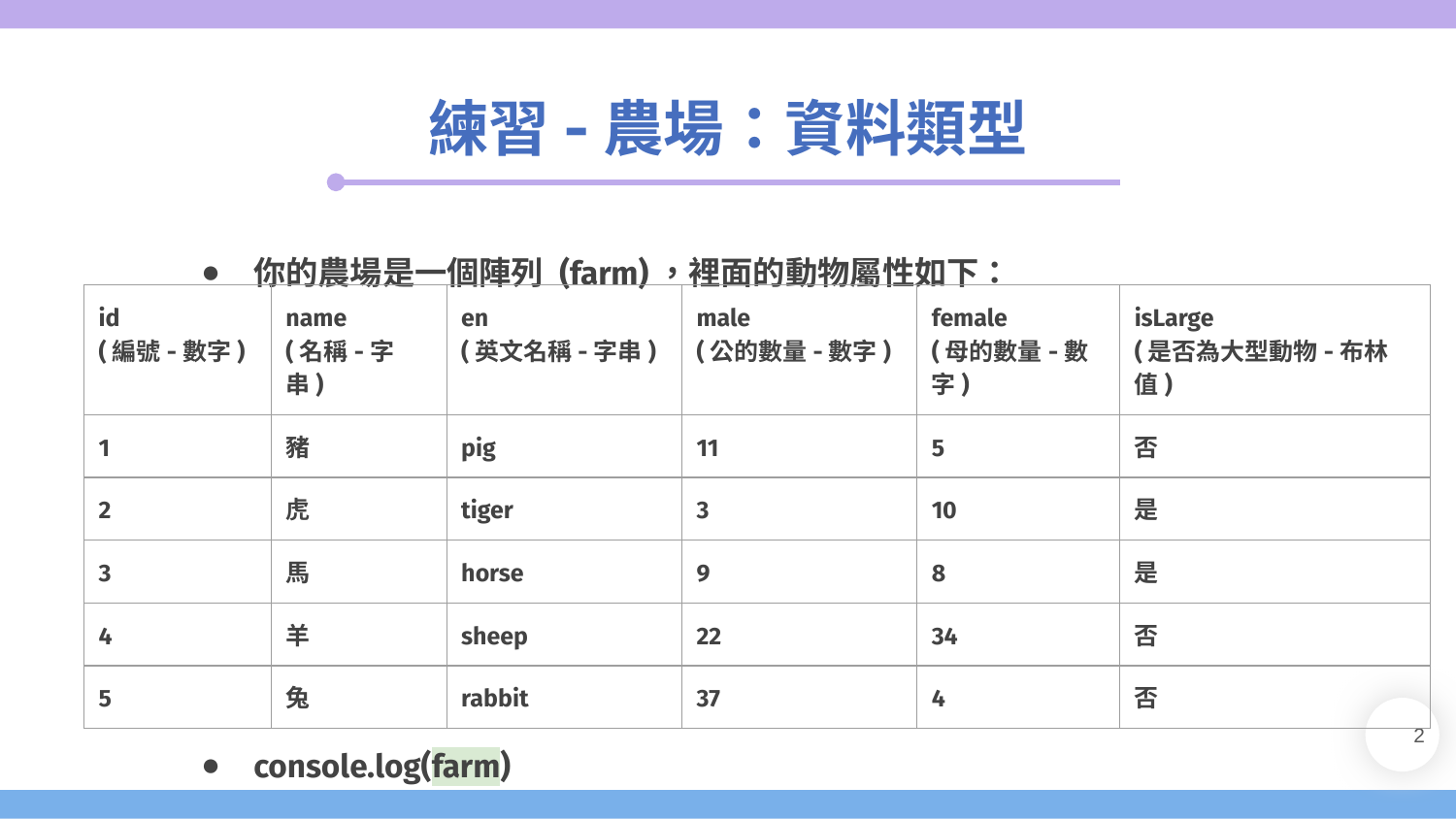

練習-農場：資料類型
你的農場是一個陣列 (farm)，裡面的動物屬性如下：
| id (編號-數字) | name (名稱-字串) | en (英文名稱-字串) | male (公的數量-數字) | female (母的數量-數字) | isLarge (是否為大型動物-布林值) |
| --- | --- | --- | --- | --- | --- |
| 1 | 豬 | pig | 11 | 5 | 否 |
| 2 | 虎 | tiger | 3 | 10 | 是 |
| 3 | 馬 | horse | 9 | 8 | 是 |
| 4 | 羊 | sheep | 22 | 34 | 否 |
| 5 | 兔 | rabbit | 37 | 4 | 否 |

2
console.log(farm)